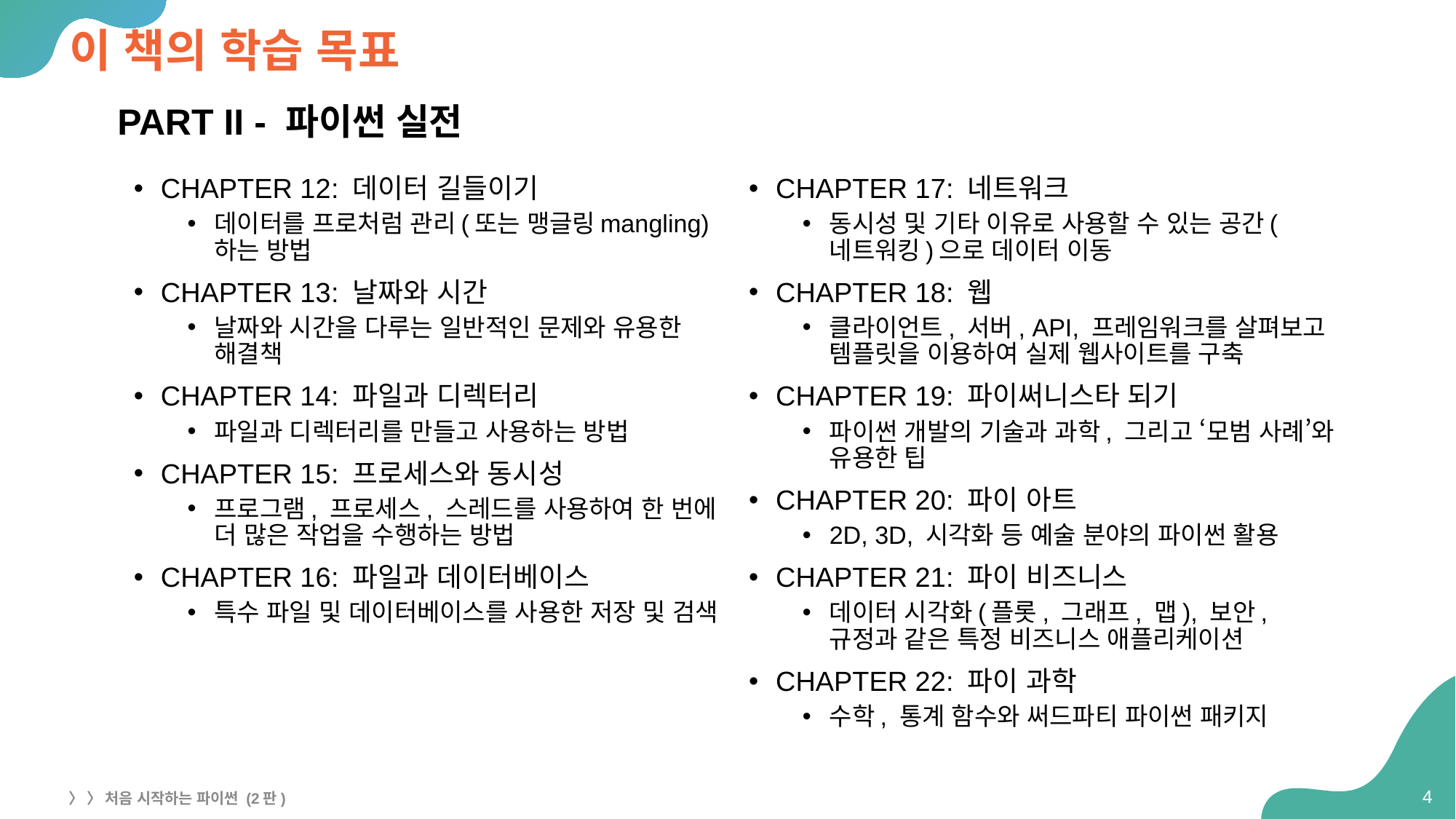

# 이 책의 학습 목표
PART II - 파이썬 실전
CHAPTER 12: 데이터 길들이기
데이터를 프로처럼 관리(또는 맹글링mangling)하는 방법
CHAPTER 13: 날짜와 시간
날짜와 시간을 다루는 일반적인 문제와 유용한 해결책
CHAPTER 14: 파일과 디렉터리
파일과 디렉터리를 만들고 사용하는 방법
CHAPTER 15: 프로세스와 동시성
프로그램, 프로세스, 스레드를 사용하여 한 번에 더 많은 작업을 수행하는 방법
CHAPTER 16: 파일과 데이터베이스
특수 파일 및 데이터베이스를 사용한 저장 및 검색

CHAPTER 17: 네트워크
동시성 및 기타 이유로 사용할 수 있는 공간(네트워킹)으로 데이터 이동
CHAPTER 18: 웹
클라이언트, 서버, API, 프레임워크를 살펴보고 템플릿을 이용하여 실제 웹사이트를 구축
CHAPTER 19: 파이써니스타 되기
파이썬 개발의 기술과 과학, 그리고 ‘모범 사례’와 유용한 팁
CHAPTER 20: 파이 아트
2D, 3D, 시각화 등 예술 분야의 파이썬 활용
CHAPTER 21: 파이 비즈니스
데이터 시각화(플롯, 그래프, 맵), 보안, 규정과 같은 특정 비즈니스 애플리케이션
CHAPTER 22: 파이 과학
수학, 통계 함수와 써드파티 파이썬 패키지
4
〉 〉 처음 시작하는 파이썬 (2판)